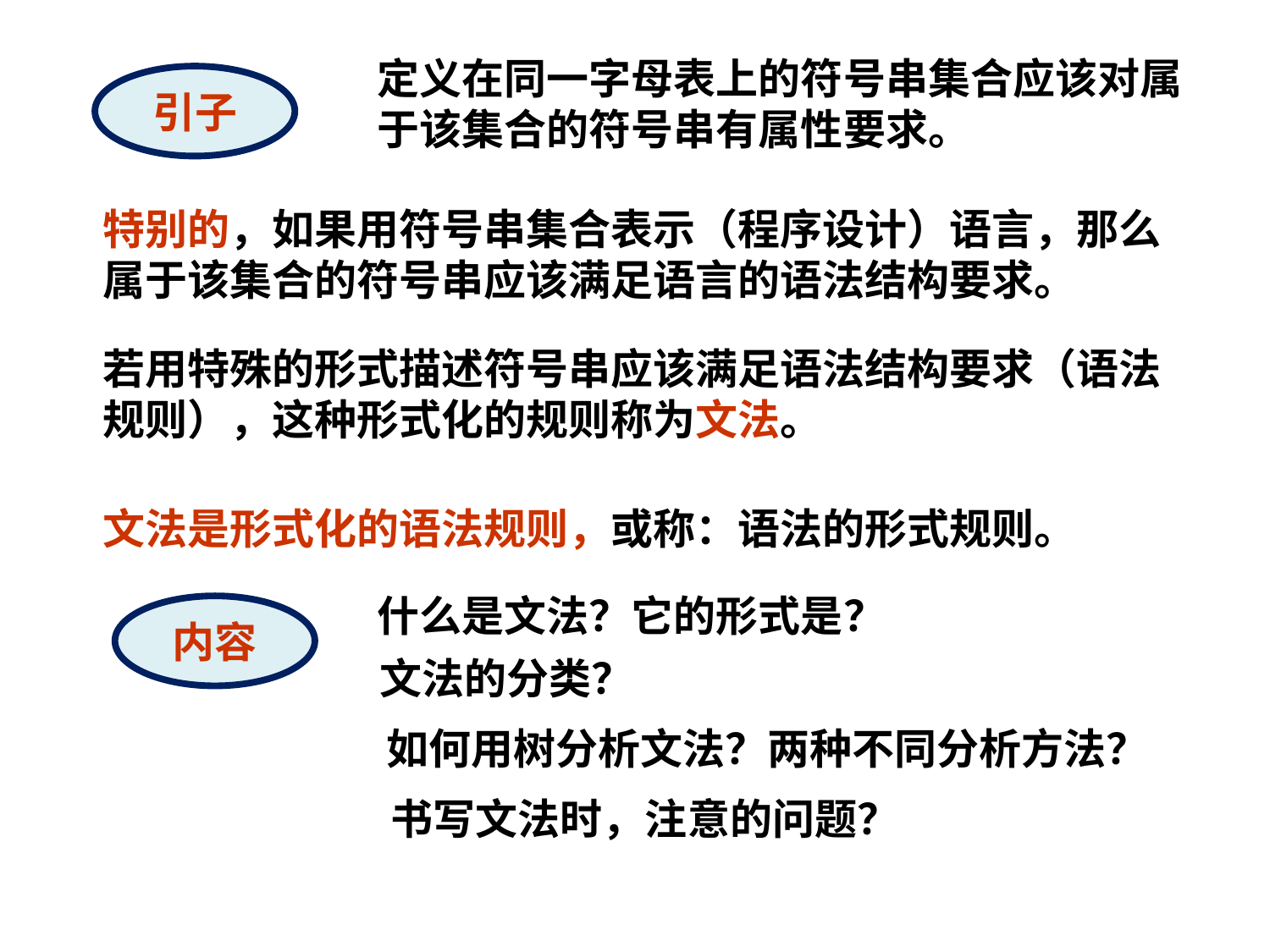

定义在同一字母表上的符号串集合应该对属于该集合的符号串有属性要求。
引子
特别的，如果用符号串集合表示（程序设计）语言，那么属于该集合的符号串应该满足语言的语法结构要求。
若用特殊的形式描述符号串应该满足语法结构要求（语法规则），这种形式化的规则称为文法。
文法是形式化的语法规则，或称：语法的形式规则。
什么是文法？它的形式是？
内容
文法的分类？
如何用树分析文法？两种不同分析方法？
书写文法时，注意的问题？